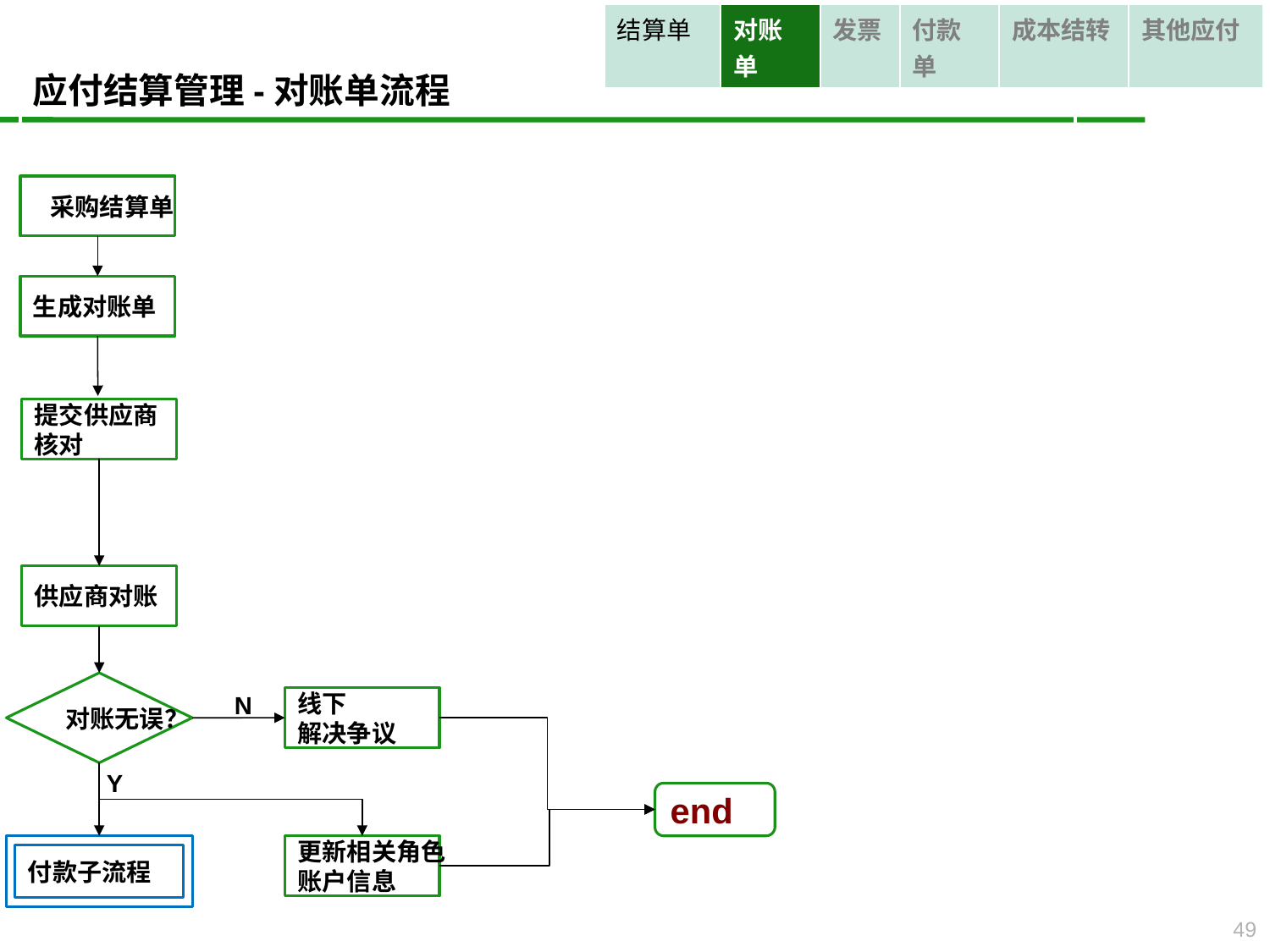

| 结算单 | 对账单 | 发票 | 付款单 | 成本结转 | 其他应付 |
| --- | --- | --- | --- | --- | --- |
应付结算管理-对账单流程
  采购结算单
生成对账单
提交供应商
核对
供应商对账
对账无误？
N
线下
解决争议
Y
end
付款子流程
更新相关角色
账户信息
49